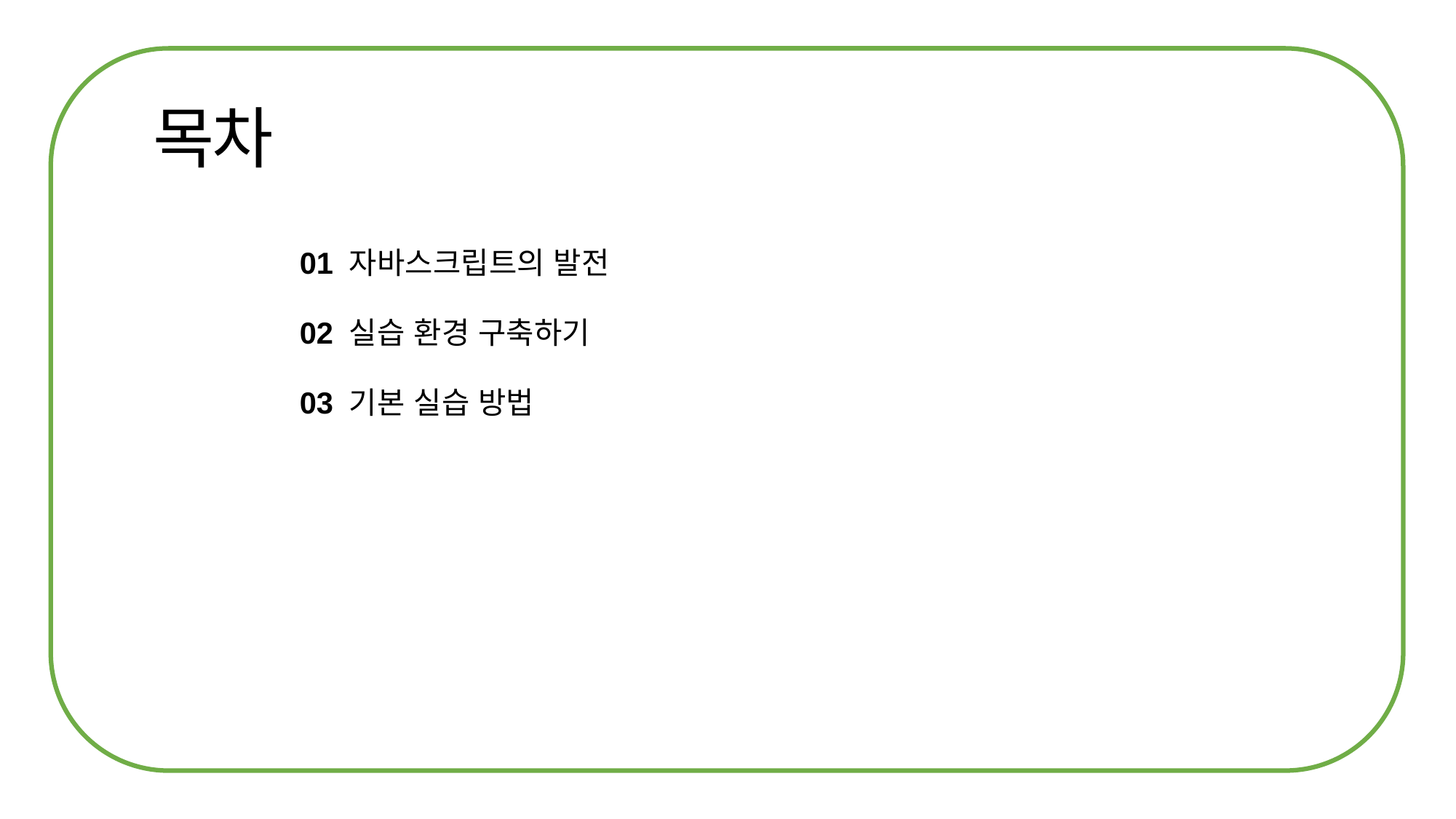

01 자바스크립트의 발전
02 실습 환경 구축하기
03 기본 실습 방법